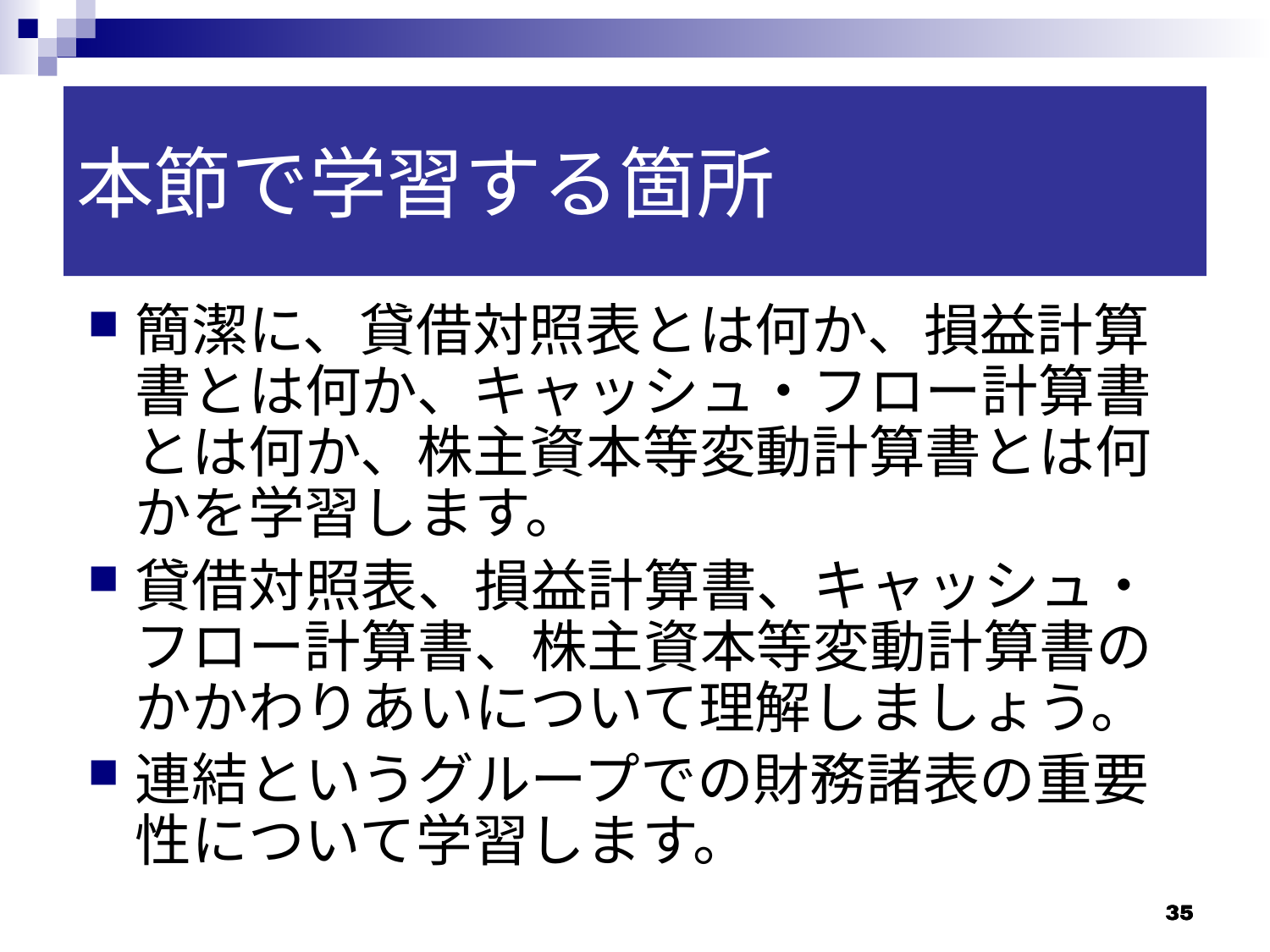

本節で学習する箇所
簡潔に、貸借対照表とは何か、損益計算書とは何か、キャッシュ・フロー計算書とは何か、株主資本等変動計算書とは何かを学習します。
貸借対照表、損益計算書、キャッシュ・フロー計算書、株主資本等変動計算書のかかわりあいについて理解しましょう。
連結というグループでの財務諸表の重要性について学習します。
35
35
35